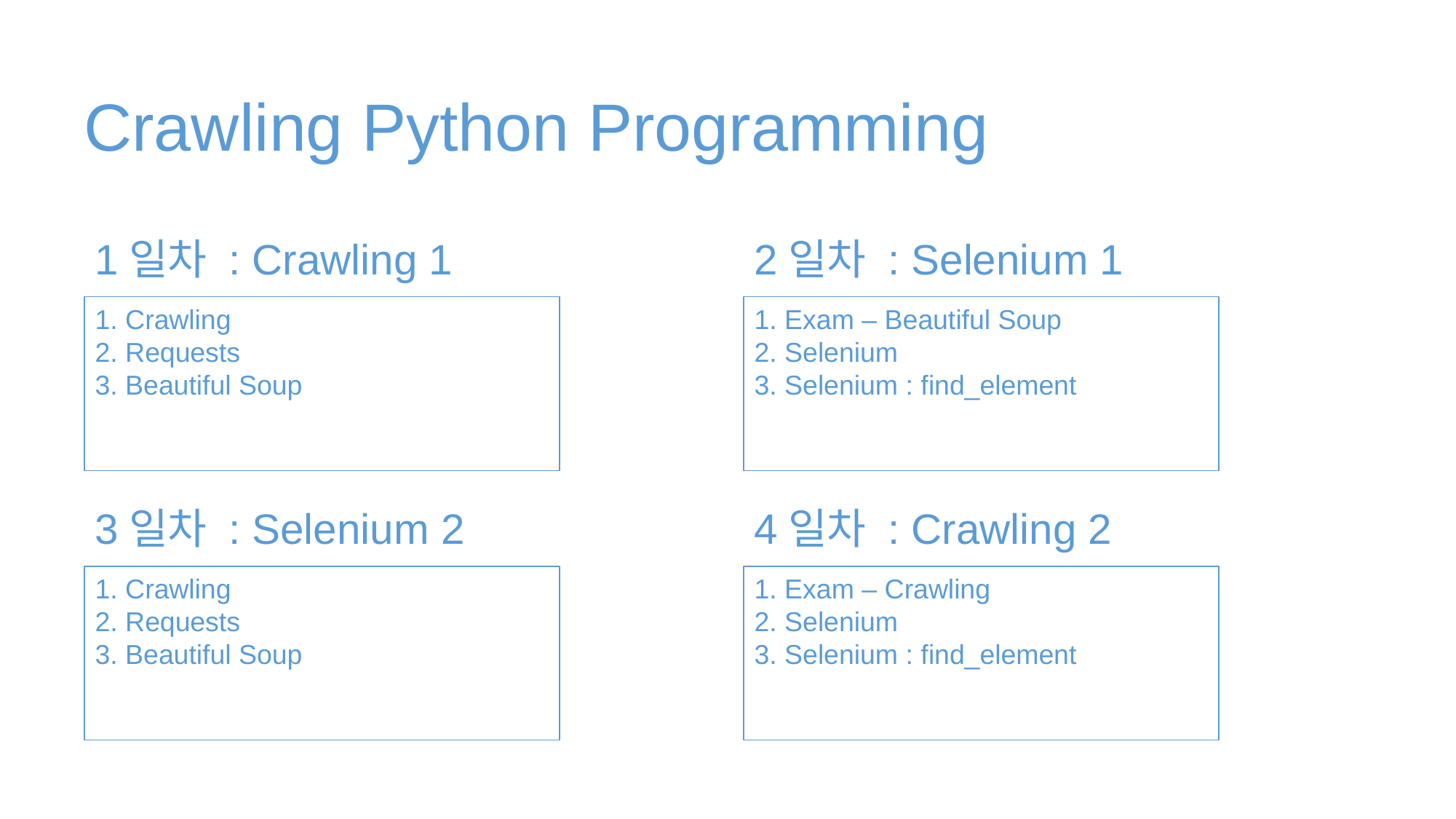

Crawling Python Programming
1일차 : Crawling 1
2일차 : Selenium 1
1. Exam – Beautiful Soup
2. Selenium
3. Selenium : find_element

1. Crawling
2. Requests
3. Beautiful Soup

3일차 : Selenium 2
4일차 : Crawling 2
1. Exam – Crawling
2. Selenium
3. Selenium : find_element

1. Crawling
2. Requests
3. Beautiful Soup